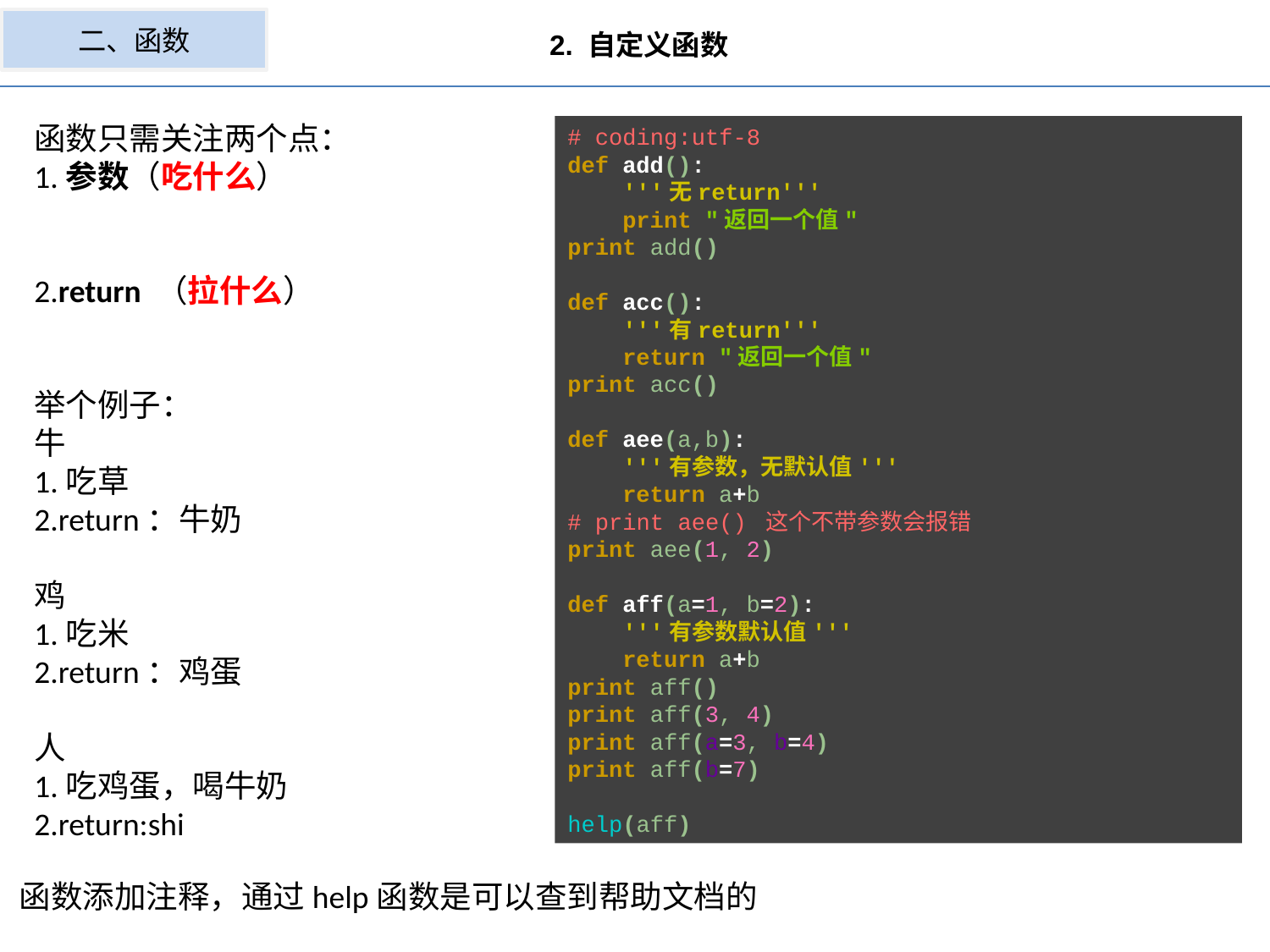

二、函数
2. 自定义函数
函数只需关注两个点：
1.参数（吃什么）

2.return （拉什么）

举个例子：
牛
1.吃草
2.return：牛奶

鸡
1.吃米
2.return：鸡蛋

人
1.吃鸡蛋，喝牛奶
2.return:shi
# coding:utf-8 def add(): '''无return''' print "返回一个值" print add() def acc(): '''有return''' return "返回一个值" print acc() def aee(a,b): '''有参数，无默认值''' return a+b # print aee() 这个不带参数会报错 print aee(1, 2) def aff(a=1, b=2): '''有参数默认值''' return a+b print aff() print aff(3, 4) print aff(a=3, b=4) print aff(b=7)
help(aff)
函数添加注释，通过help函数是可以查到帮助文档的